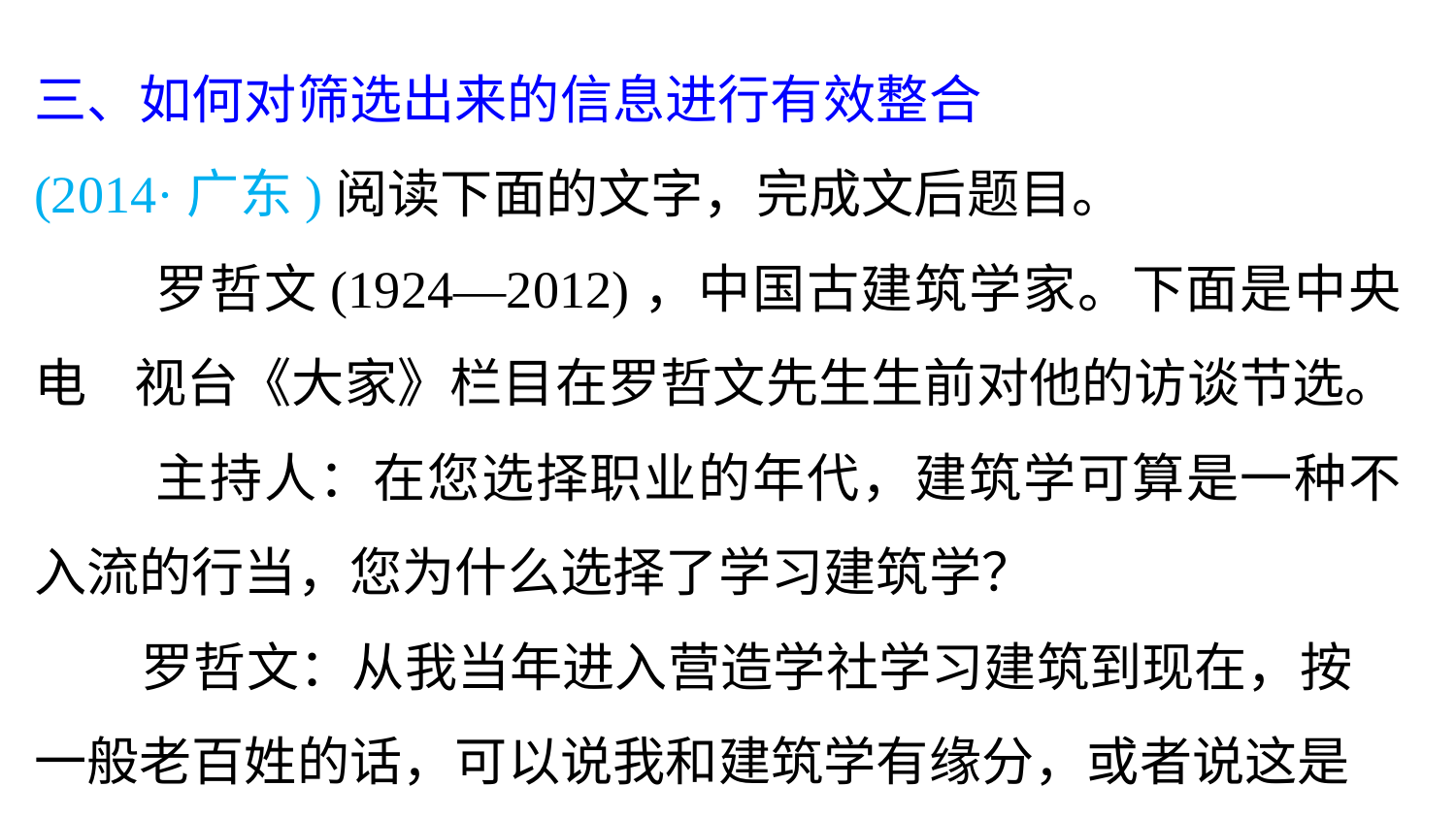

三、如何对筛选出来的信息进行有效整合
(2014·广东)阅读下面的文字，完成文后题目。
        罗哲文(1924—2012)，中国古建筑学家。下面是中央电    视台《大家》栏目在罗哲文先生生前对他的访谈节选。
        主持人：在您选择职业的年代，建筑学可算是一种不入流的行当，您为什么选择了学习建筑学？
        罗哲文：从我当年进入营造学社学习建筑到现在，按一般老百姓的话，可以说我和建筑学有缘分，或者说这是一个